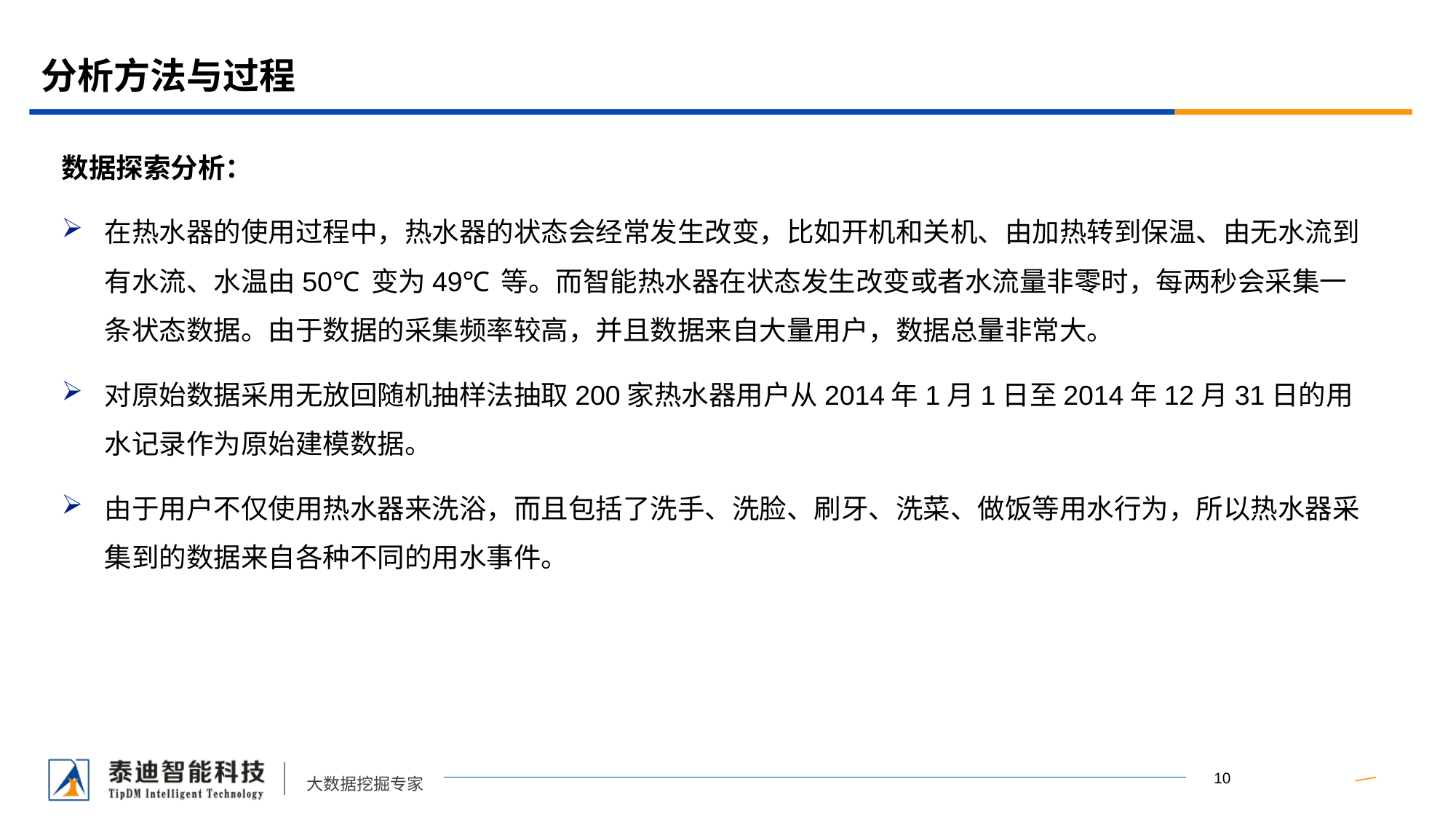

# 分析方法与过程
数据探索分析：
在热水器的使用过程中，热水器的状态会经常发生改变，比如开机和关机、由加热转到保温、由无水流到有水流、水温由50℃变为49℃等。而智能热水器在状态发生改变或者水流量非零时，每两秒会采集一条状态数据。由于数据的采集频率较高，并且数据来自大量用户，数据总量非常大。
对原始数据采用无放回随机抽样法抽取200家热水器用户从2014年1月1日至2014年12月31日的用水记录作为原始建模数据。
由于用户不仅使用热水器来洗浴，而且包括了洗手、洗脸、刷牙、洗菜、做饭等用水行为，所以热水器采集到的数据来自各种不同的用水事件。